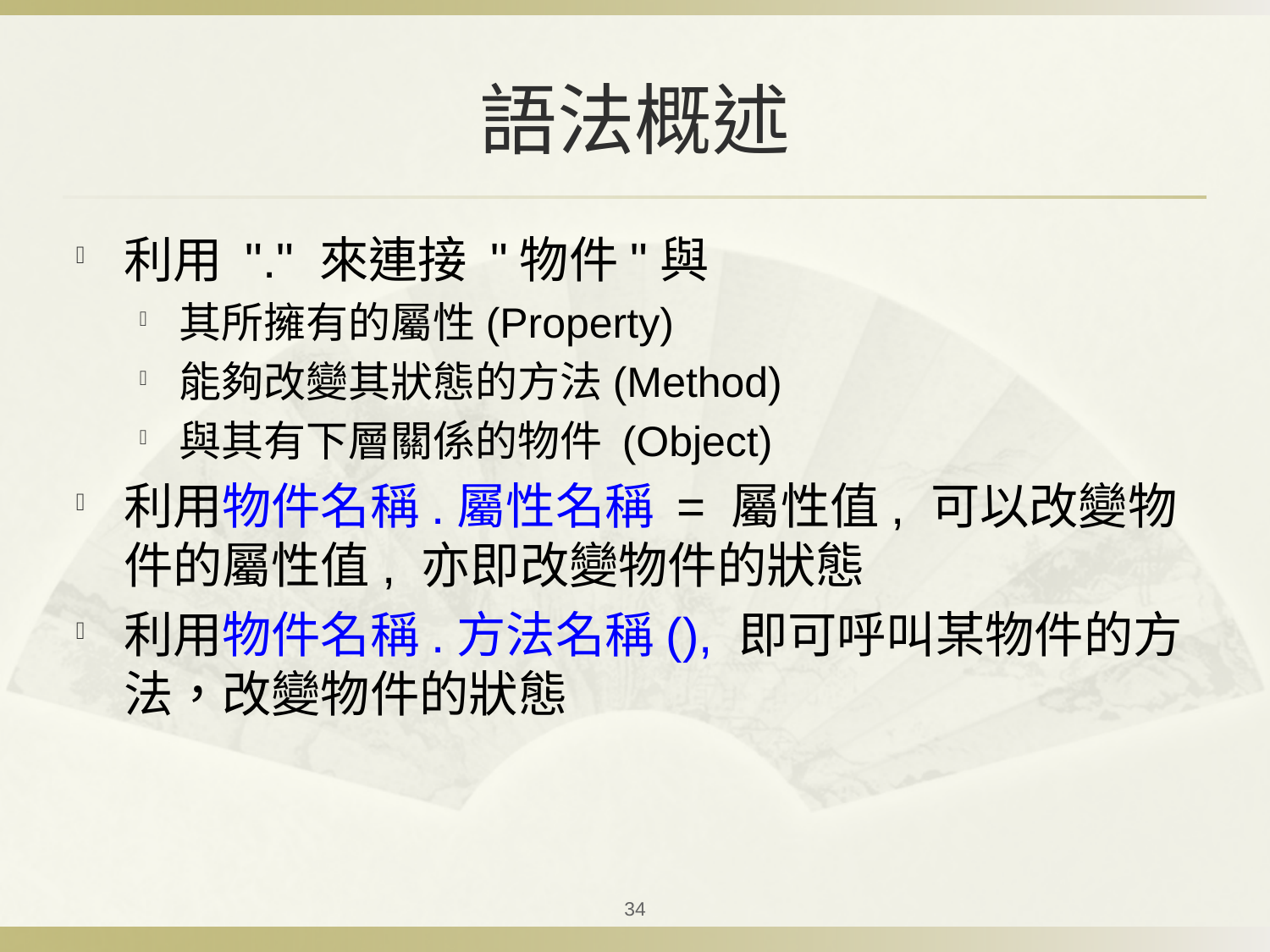

# 語法概述
利用 "." 來連接 "物件"與
其所擁有的屬性(Property)
能夠改變其狀態的方法(Method)
與其有下層關係的物件 (Object)
利用物件名稱.屬性名稱 = 屬性值, 可以改變物件的屬性值, 亦即改變物件的狀態
利用物件名稱.方法名稱(), 即可呼叫某物件的方法，改變物件的狀態

34